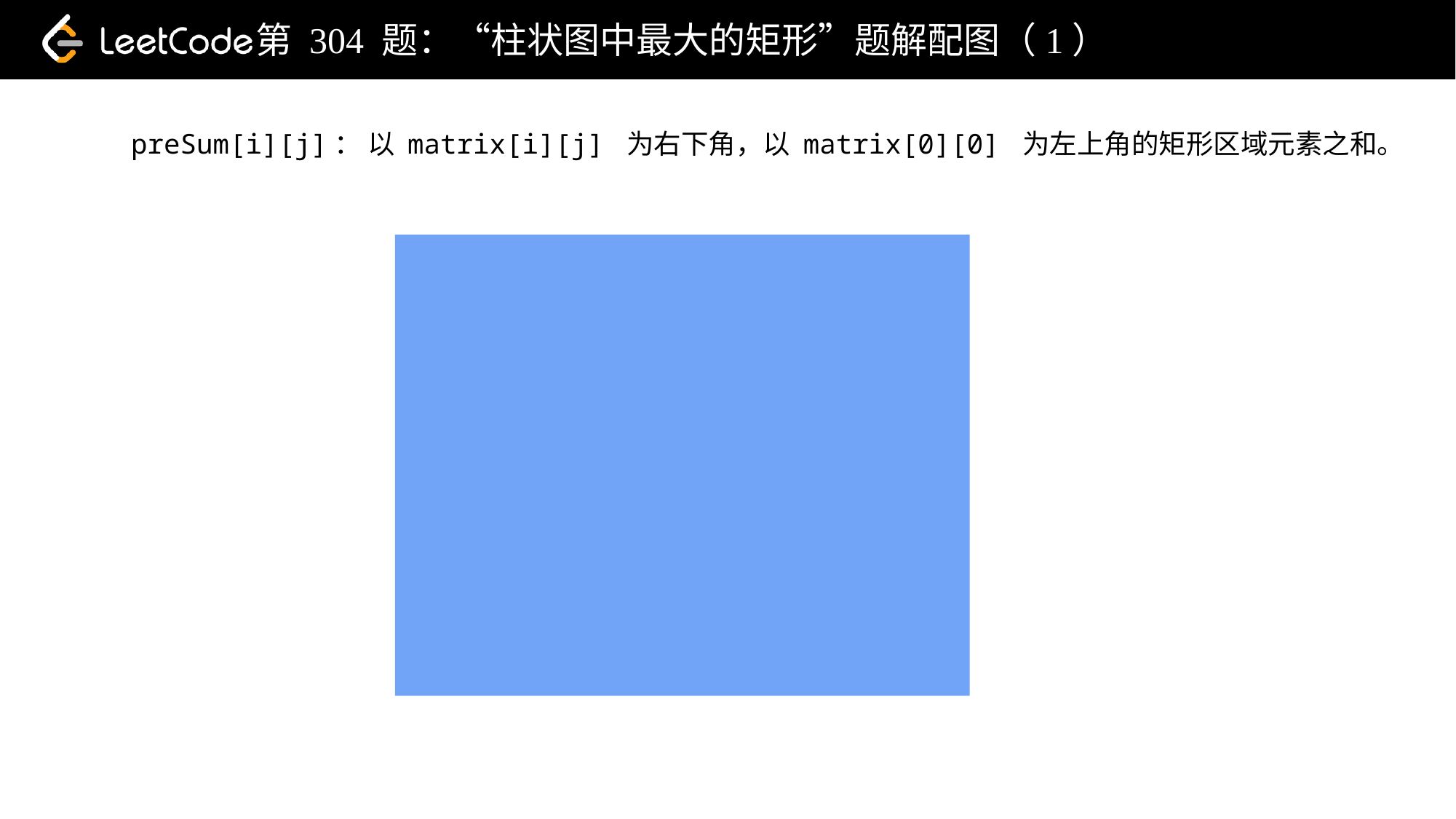

第 304 题：“柱状图中最大的矩形”题解配图（1）
preSum[i][j]： 以 matrix[i][j] 为右下角，以 matrix[0][0] 为左上角的矩形区域元素之和。